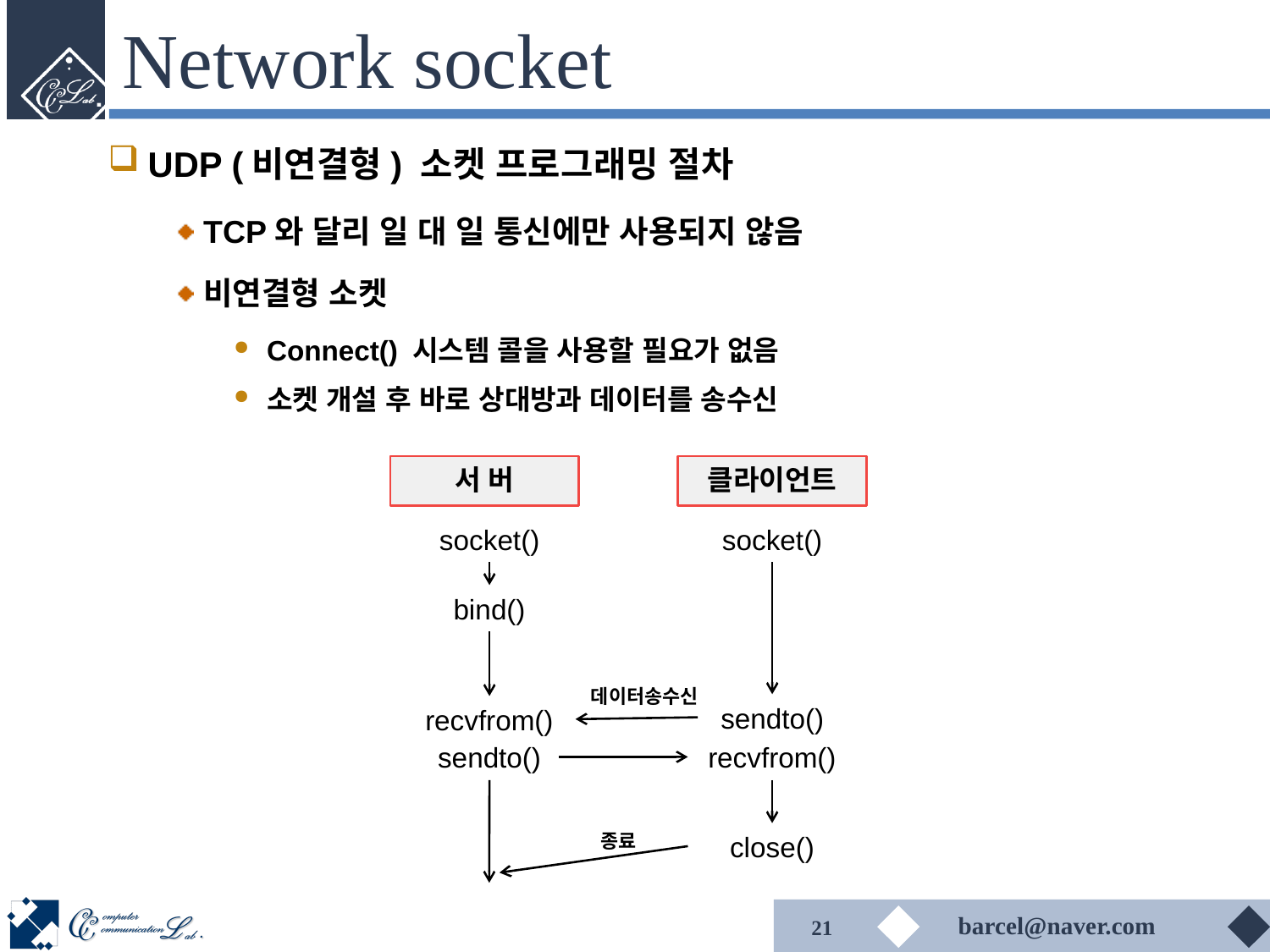

# Network socket
UDP (비연결형) 소켓 프로그래밍 절차
TCP와 달리 일 대 일 통신에만 사용되지 않음
비연결형 소켓
Connect() 시스템 콜을 사용할 필요가 없음
소켓 개설 후 바로 상대방과 데이터를 송수신
서 버
클라이언트
socket()
socket()
bind()
데이터송수신
sendto()
recvfrom()
sendto()
recvfrom()
종료
close()